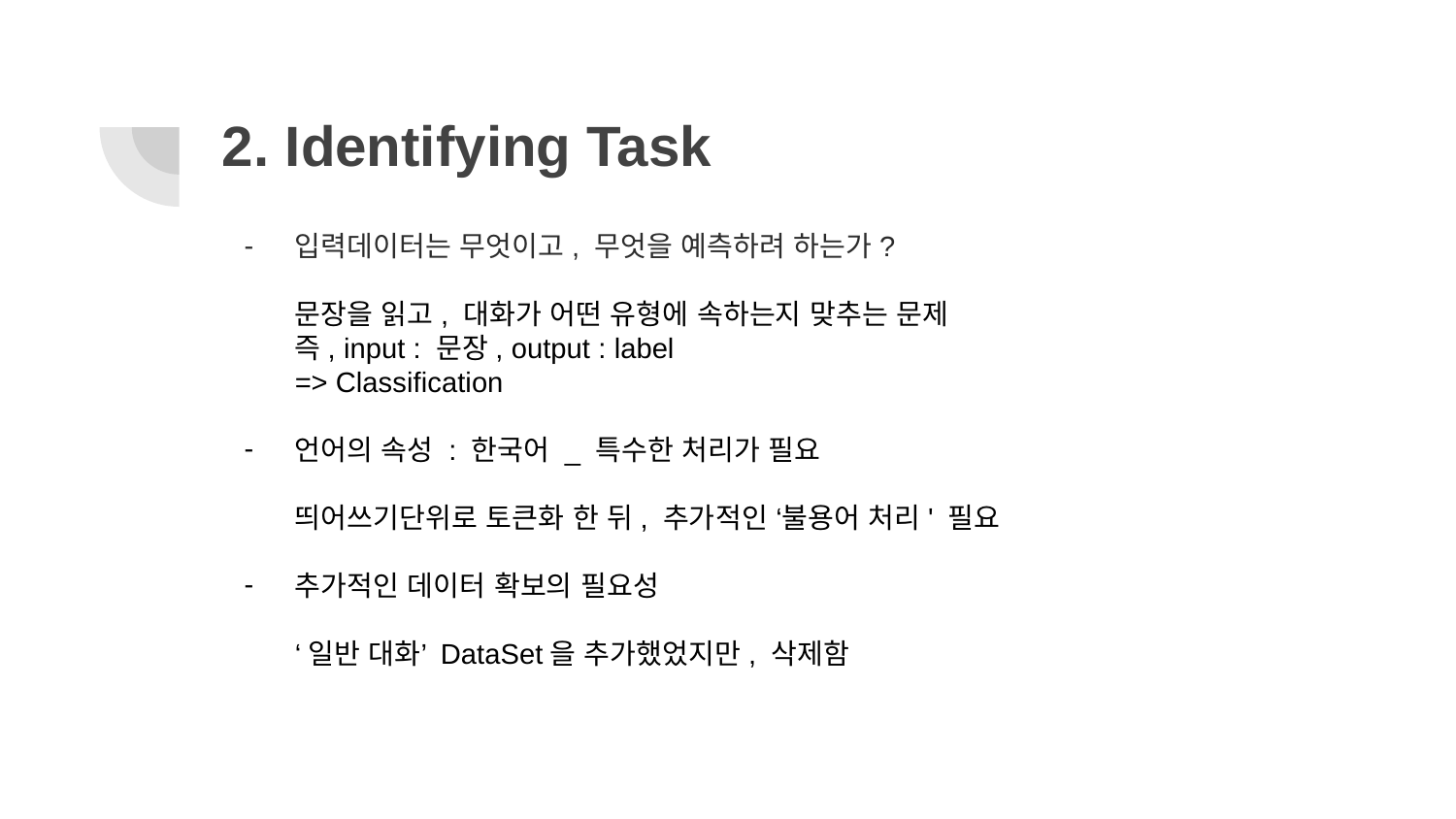

# 2. Identifying Task
입력데이터는 무엇이고, 무엇을 예측하려 하는가?

문장을 읽고, 대화가 어떤 유형에 속하는지 맞추는 문제
즉, input : 문장, output : label
=> Classification

언어의 속성 : 한국어 _ 특수한 처리가 필요

띄어쓰기단위로 토큰화 한 뒤, 추가적인 ‘불용어 처리' 필요

추가적인 데이터 확보의 필요성

‘일반 대화’ DataSet을 추가했었지만, 삭제함